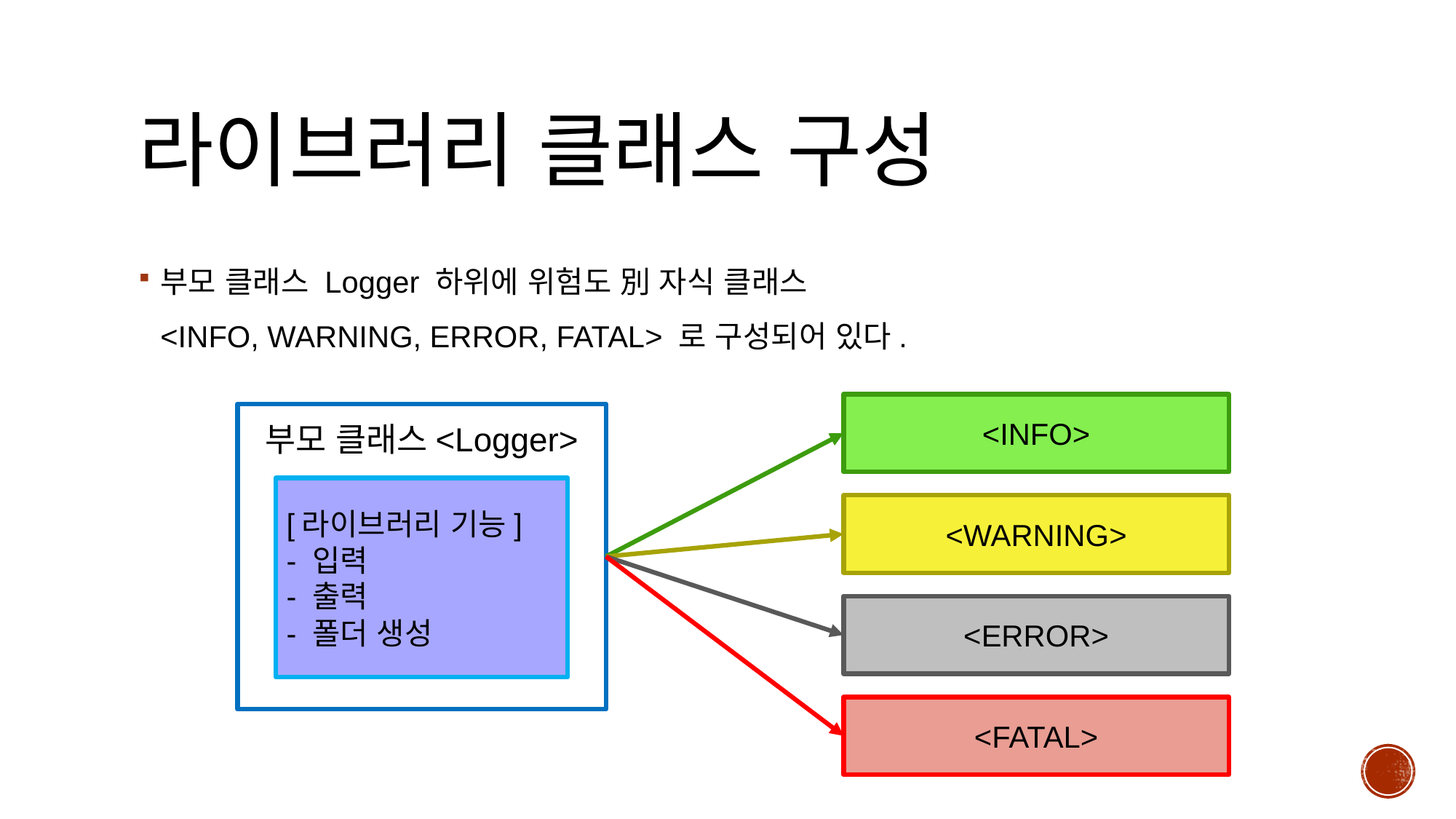

# 라이브러리 클래스 구성
부모 클래스 Logger 하위에 위험도 別 자식 클래스
<INFO, WARNING, ERROR, FATAL> 로 구성되어 있다.
<INFO>
부모 클래스<Logger>

[라이브러리 기능]
- 입력
- 출력
- 폴더 생성
<WARNING>
<ERROR>
<FATAL>